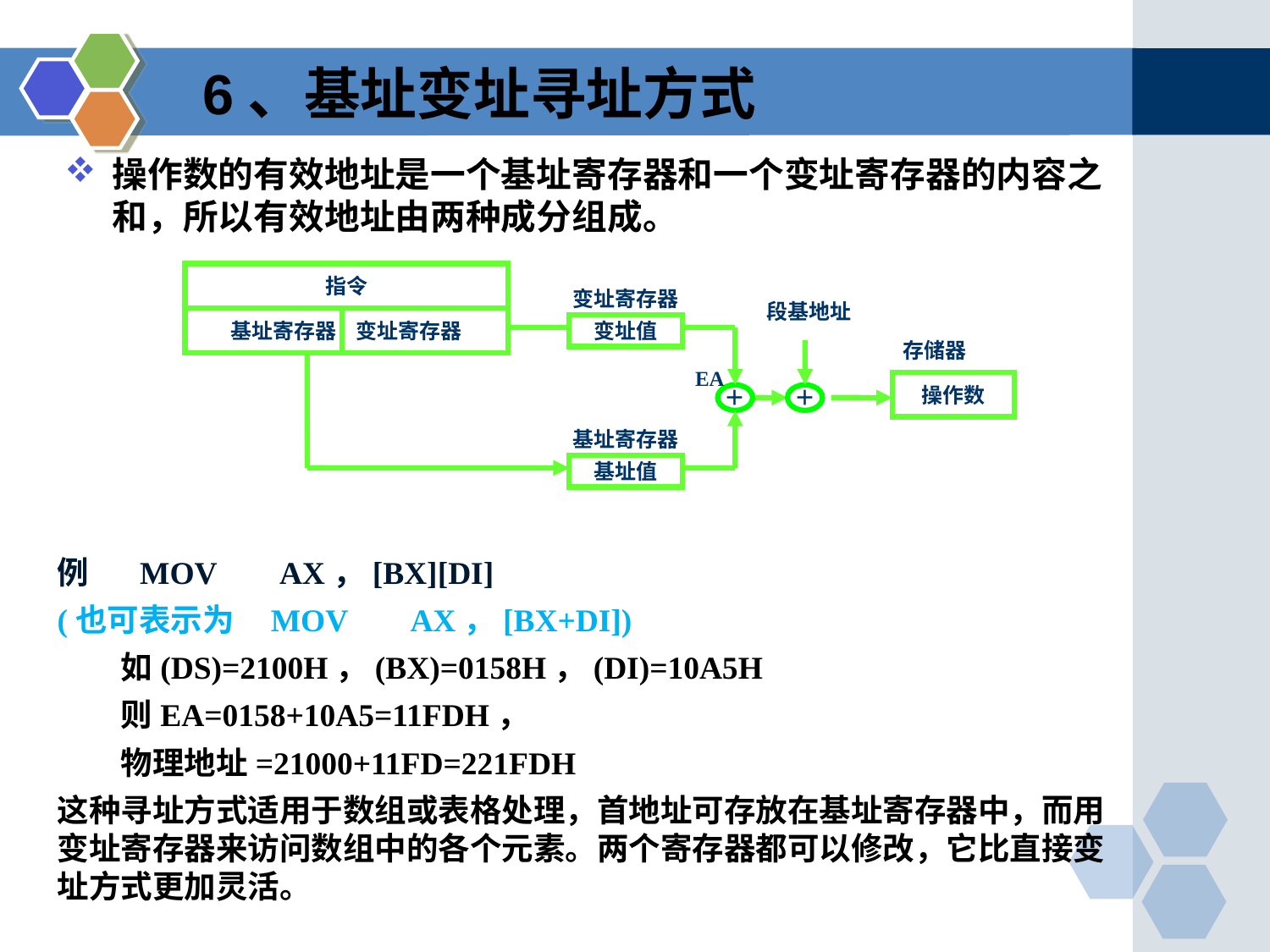

# 6、基址变址寻址方式
操作数的有效地址是一个基址寄存器和一个变址寄存器的内容之和，所以有效地址由两种成分组成。

指令
基址寄存器    变址寄存器
变址寄存器
段基地址

变址值

    存储器

EA
操作数
＋
＋

基址寄存器
基址值

例      MOV        AX，[BX][DI]
(也可表示为    MOV        AX，[BX+DI])
如(DS)=2100H，(BX)=0158H，(DI)=10A5H
则EA=0158+10A5=11FDH，
物理地址=21000+11FD=221FDH
这种寻址方式适用于数组或表格处理，首地址可存放在基址寄存器中，而用变址寄存器来访问数组中的各个元素。两个寄存器都可以修改，它比直接变址方式更加灵活。